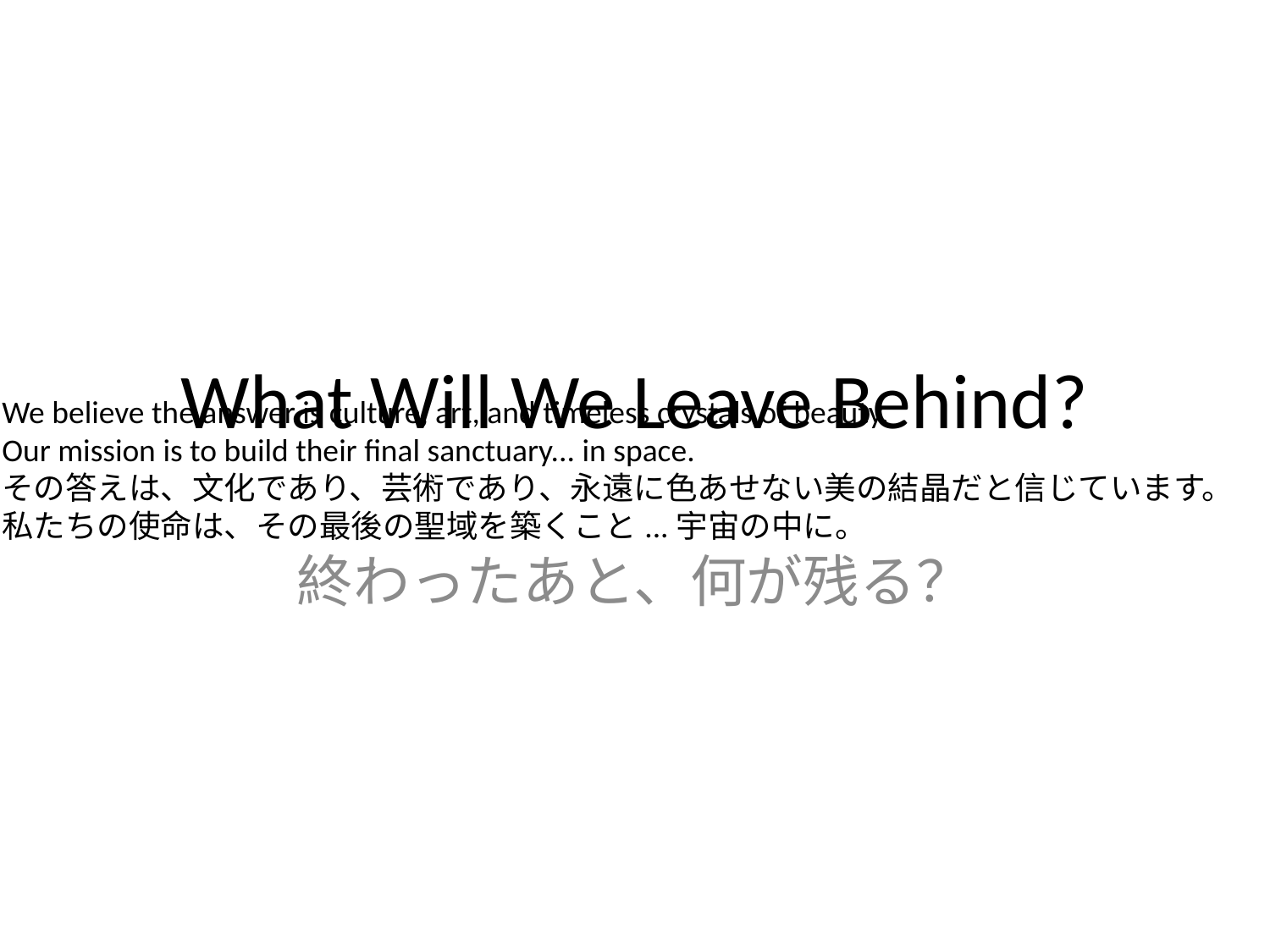

# What Will We Leave Behind?

We believe the answer is culture, art, and timeless crystals of beauty.
Our mission is to build their final sanctuary... in space.
その答えは、文化であり、芸術であり、永遠に色あせない美の結晶だと信じています。
私たちの使命は、その最後の聖域を築くこと...宇宙の中に。
終わったあと、何が残る？